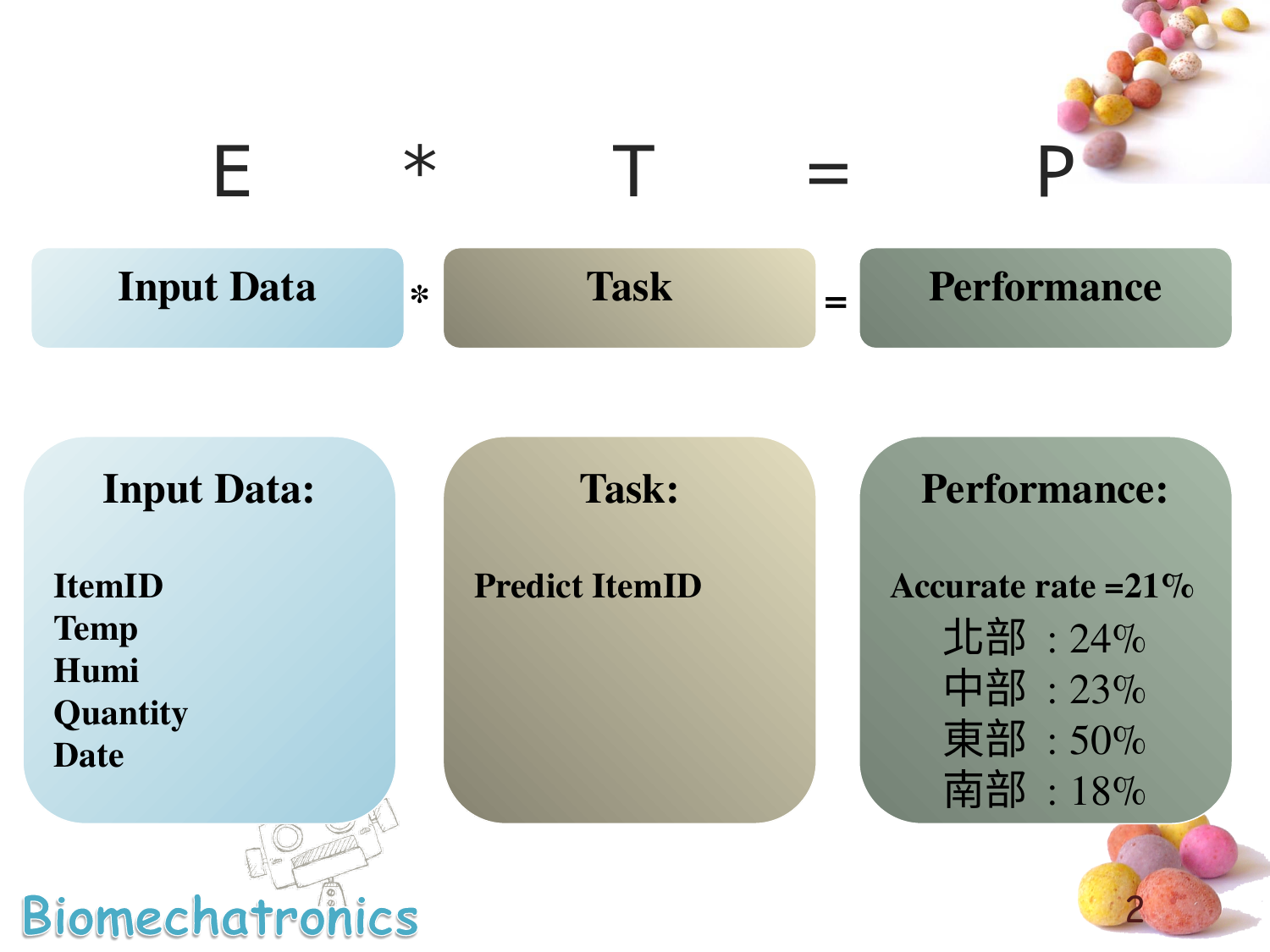

# E 	   * 	 T 	    = 	   P
Input Data
Task

Performance

=
*
Input Data:

ItemID
Temp
Humi
Quantity
Date

Performance:

Accurate rate =21%

Task:

Predict ItemID

北部 : 24%
中部 : 23%
東部 : 50%
南部 : 18%